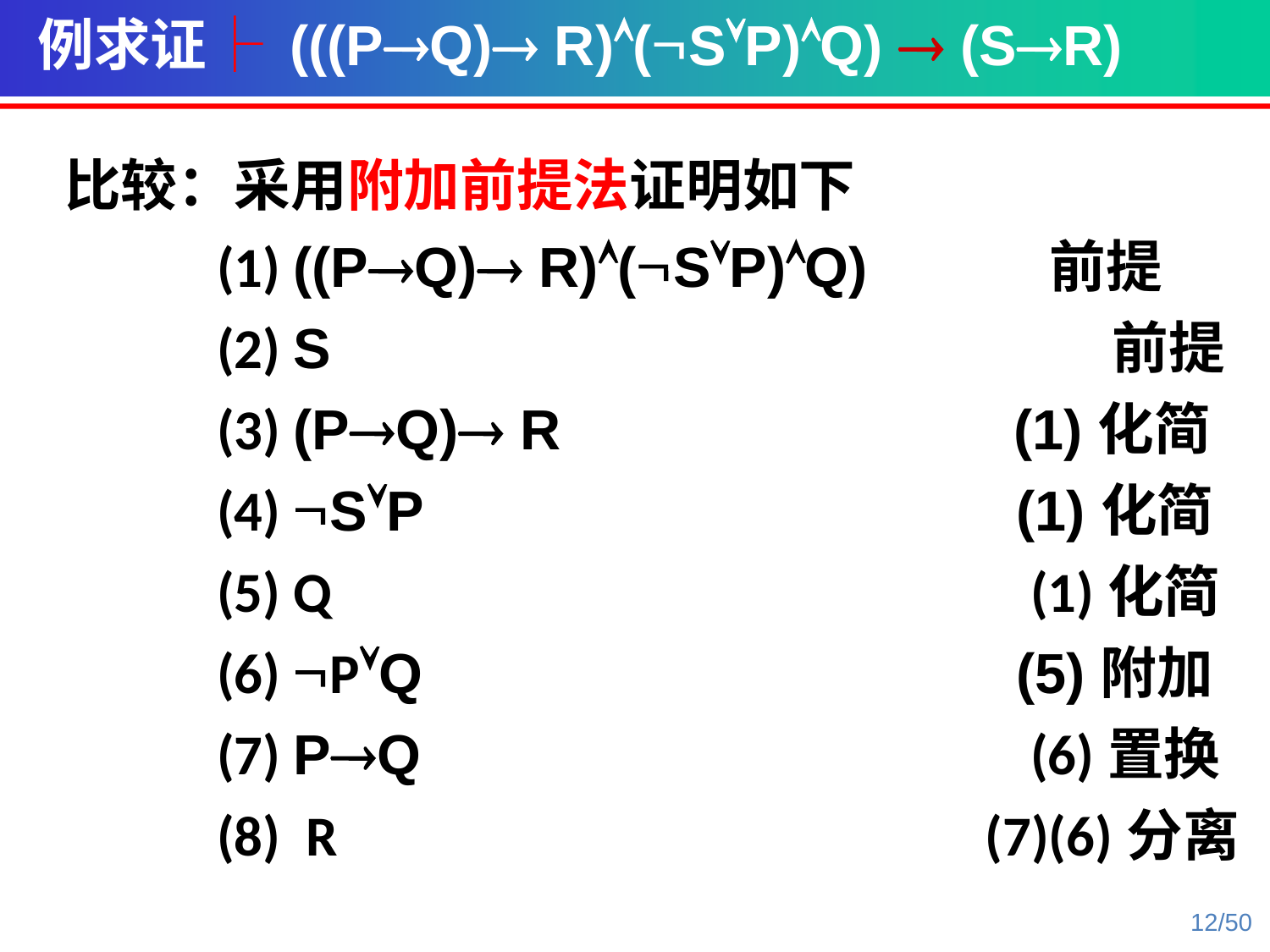

例求证├ (((P→Q)→ R)∧(¬S∨P)∧Q) → (S→R)
比较：采用附加前提法证明如下
            (1) ((P→Q)→ R)∧(¬S∨P)∧Q)             前提
            (2) S                                                 前提
            (3) (P→Q)→ R                             (1)化简
            (4) ¬S∨P                                      (1)化简
            (5) Q                                                       (1)化简
            (6) ¬P∨Q                                      (5)附加
            (7) P→Q                                                (6)置换
            (8)  R                                                   (7)(6)分离
12/50